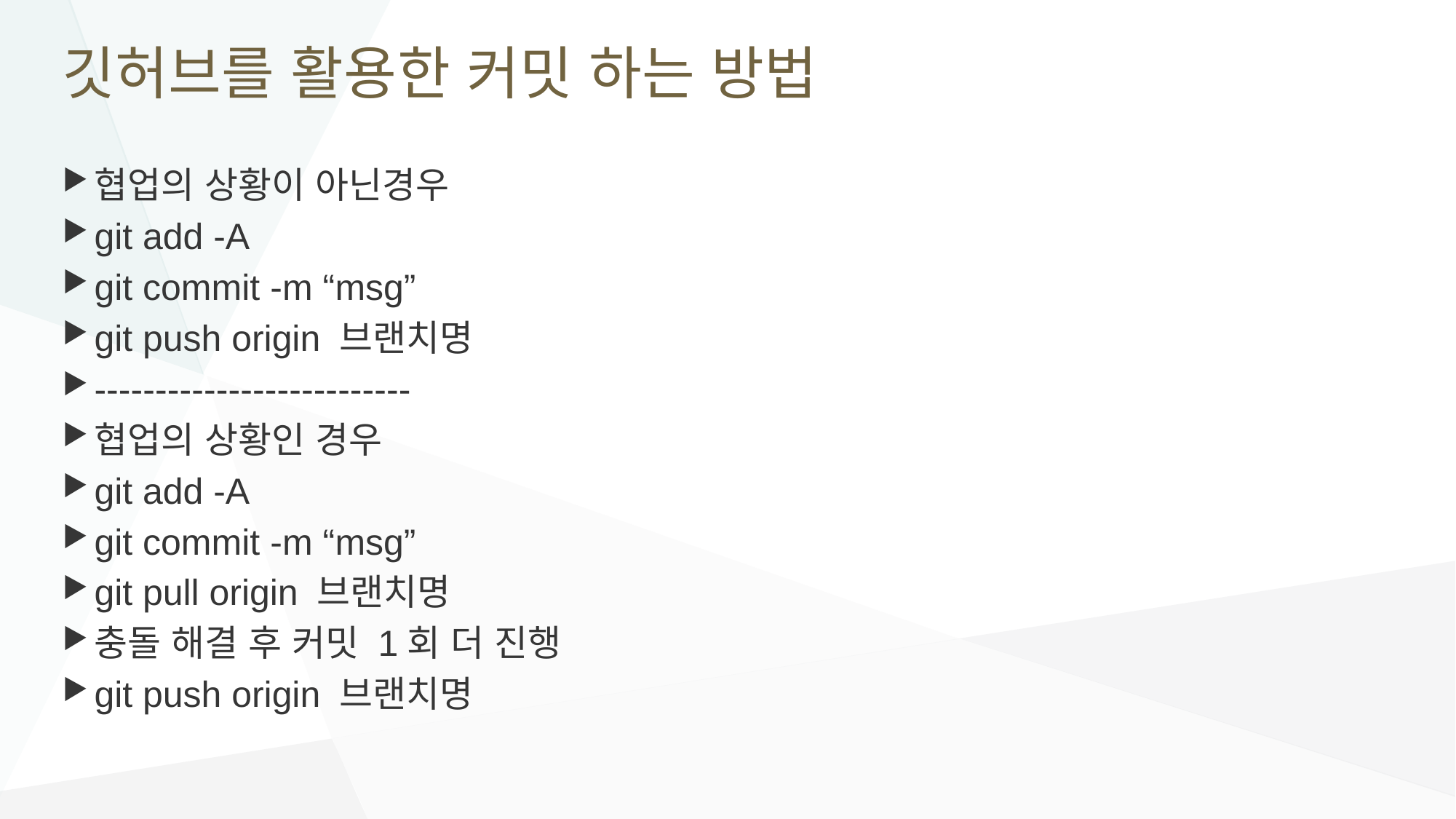

# 깃허브를 활용한 커밋 하는 방법
협업의 상황이 아닌경우
git add -A
git commit -m “msg”
git push origin 브랜치명
--------------------------
협업의 상황인 경우
git add -A
git commit -m “msg”
git pull origin 브랜치명
충돌 해결 후 커밋 1회 더 진행
git push origin 브랜치명